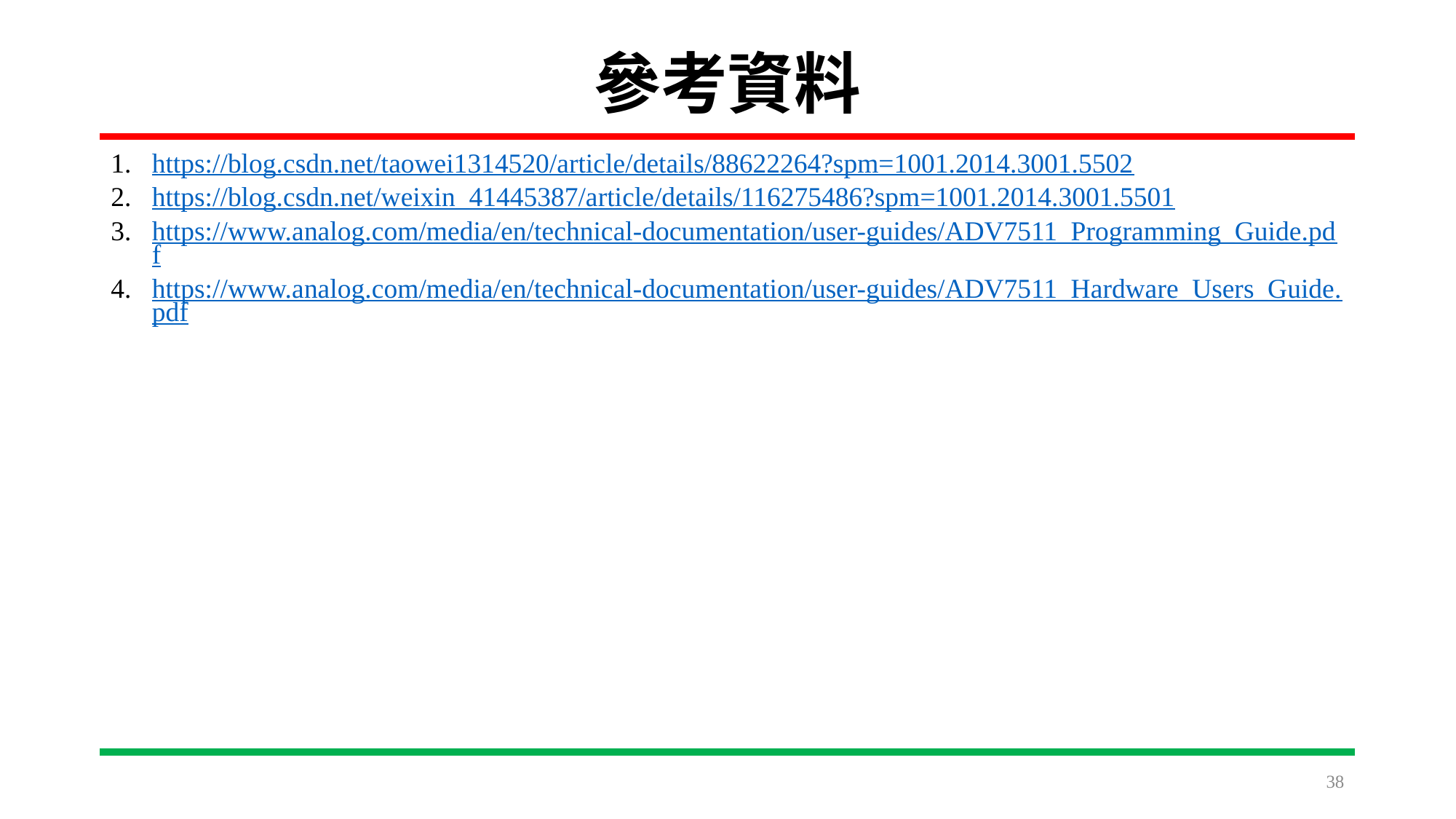

# 參考資料
https://blog.csdn.net/taowei1314520/article/details/88622264?spm=1001.2014.3001.5502
https://blog.csdn.net/weixin_41445387/article/details/116275486?spm=1001.2014.3001.5501
https://www.analog.com/media/en/technical-documentation/user-guides/ADV7511_Programming_Guide.pdf
https://www.analog.com/media/en/technical-documentation/user-guides/ADV7511_Hardware_Users_Guide.pdf

38